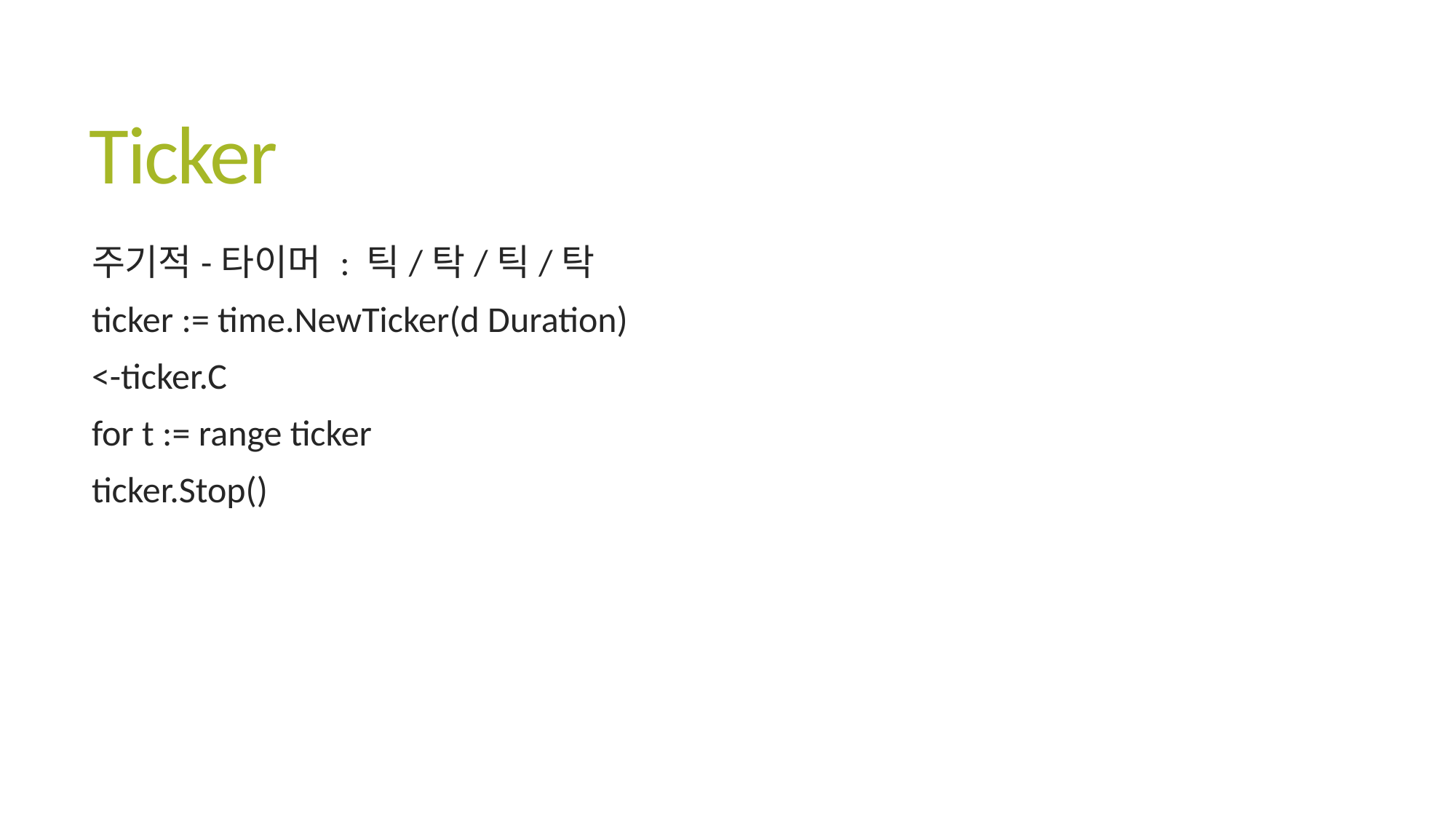

# Ticker
주기적-타이머 : 틱/탁/틱/탁
ticker := time.NewTicker(d Duration)
<-ticker.C
for t := range ticker
ticker.Stop()